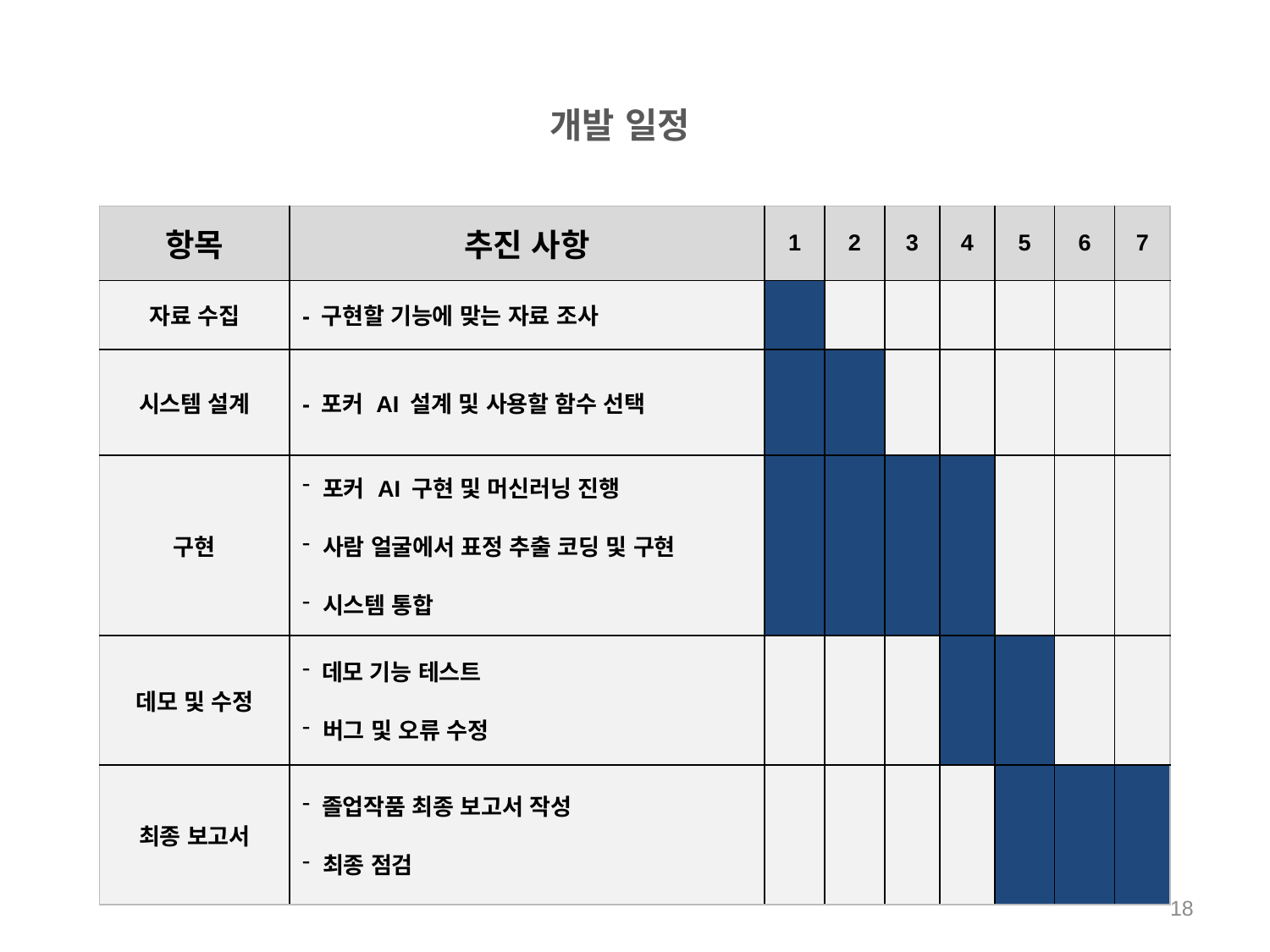

개발 일정
| 항목 | 추진 사항 | 1 | 2 | 3 | 4 | 5 | 6 | 7 |
| --- | --- | --- | --- | --- | --- | --- | --- | --- |
| 자료 수집 | - 구현할 기능에 맞는 자료 조사 |  |  |  |  |  |  |  |
| 시스템 설계 | - 포커 AI 설계 및 사용할 함수 선택 |  |  |  |  |  |  |  |
| 구현 | 포커 AI 구현 및 머신러닝 진행 사람 얼굴에서 표정 추출 코딩 및 구현 시스템 통합 |  |  |  |  |  |  |  |
| 데모 및 수정 | 데모 기능 테스트 버그 및 오류 수정 |  |  |  |  |  |  |  |
| 최종 보고서 | 졸업작품 최종 보고서 작성 최종 점검 |  |  |  |  |  |  |  |
18